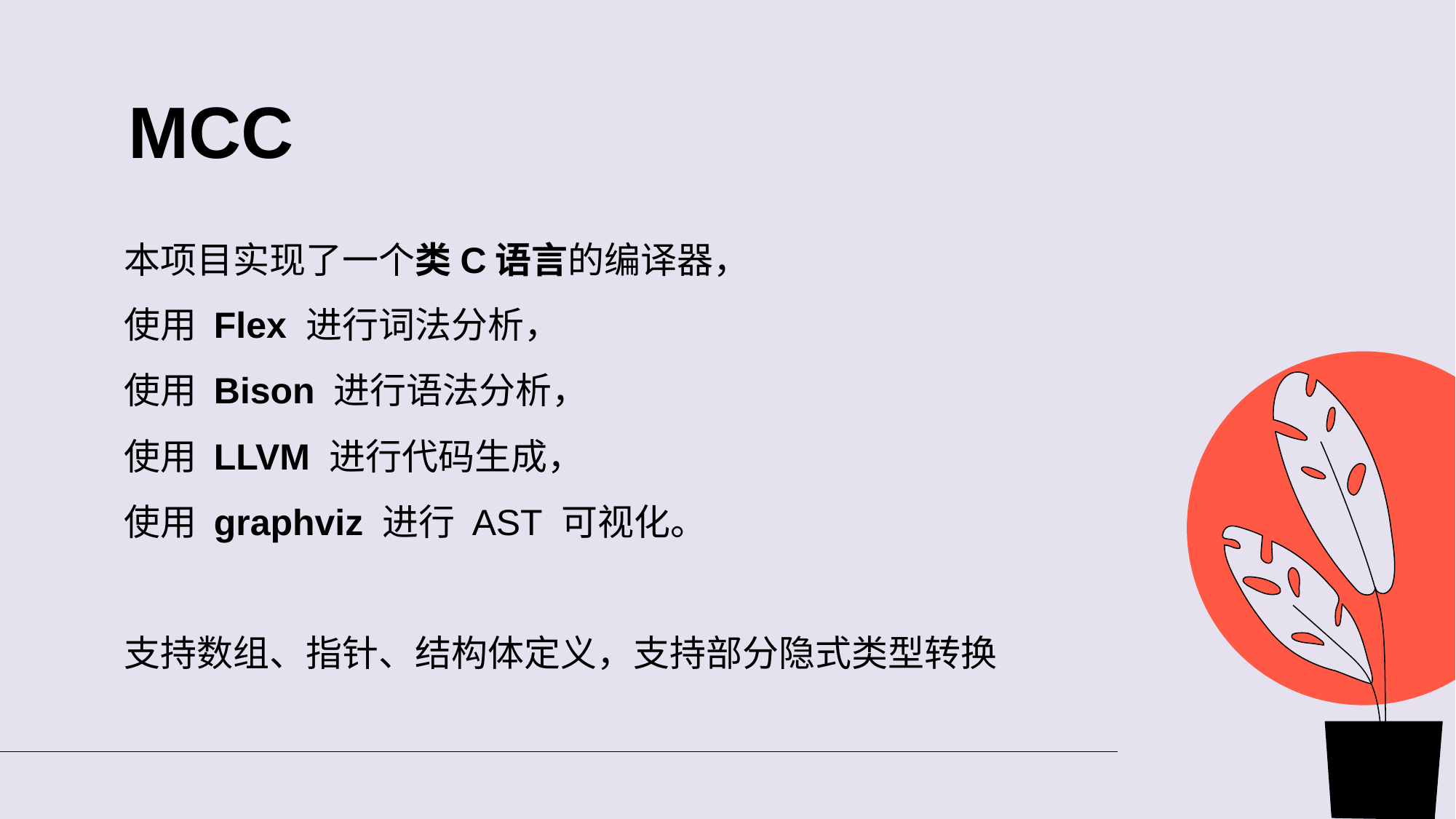

# MCC
本项目实现了一个类C语言的编译器，
使用 Flex 进行词法分析，
使用 Bison 进行语法分析，
使用 LLVM 进行代码生成，
使用 graphviz 进行 AST 可视化。

支持数组、指针、结构体定义，支持部分隐式类型转换